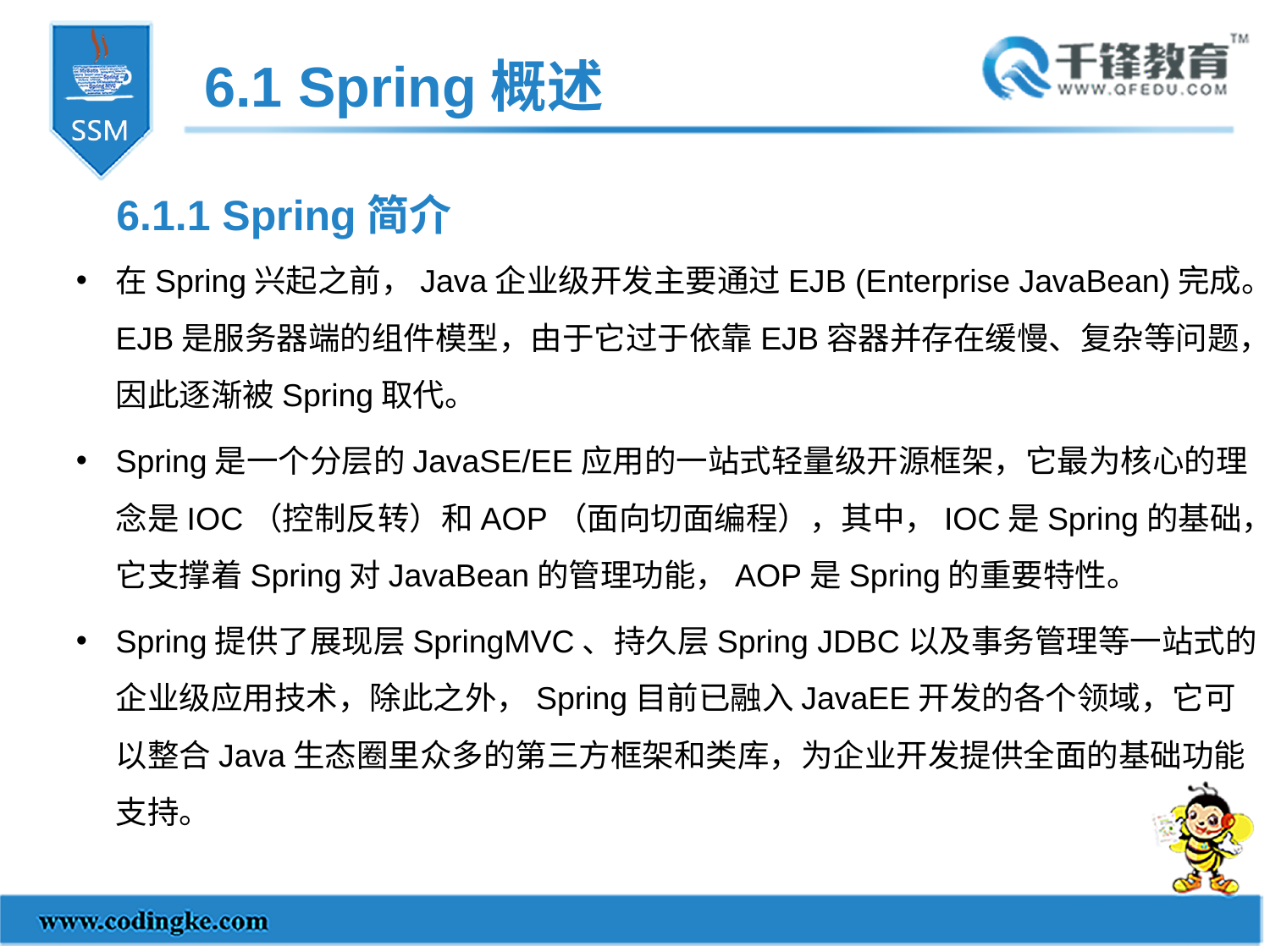

6.1 Spring概述
6.1.1 Spring简介
在Spring兴起之前，Java企业级开发主要通过EJB (Enterprise JavaBean)完成。EJB是服务器端的组件模型，由于它过于依靠EJB容器并存在缓慢、复杂等问题，因此逐渐被Spring取代。
Spring是一个分层的JavaSE/EE应用的一站式轻量级开源框架，它最为核心的理念是IOC（控制反转）和AOP（面向切面编程），其中，IOC是Spring的基础，它支撑着Spring对JavaBean的管理功能，AOP是Spring的重要特性。
Spring提供了展现层SpringMVC、持久层Spring JDBC以及事务管理等一站式的企业级应用技术，除此之外，Spring目前已融入JavaEE开发的各个领域，它可以整合Java生态圈里众多的第三方框架和类库，为企业开发提供全面的基础功能支持。